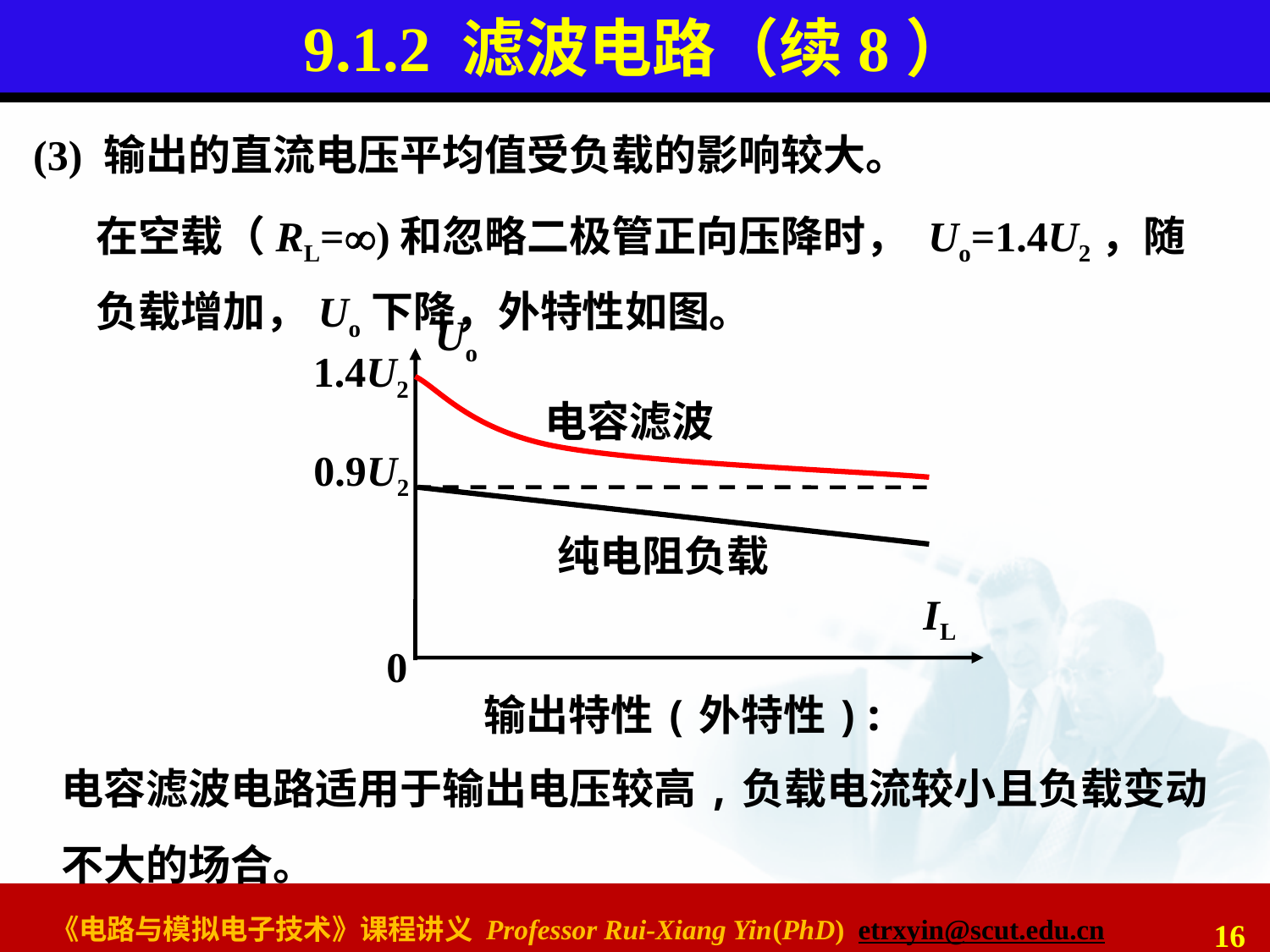

# 9.1.2 滤波电路（续8）
(3) 输出的直流电压平均值受负载的影响较大。
在空载（RL=∞)和忽略二极管正向压降时， Uo=1.4U2，随负载增加，Uo下降，外特性如图。
Uo
1.4U2

电容滤波
0.9U2

纯电阻负载
IL
0

输出特性(外特性):
电容滤波电路适用于输出电压较高,负载电流较小且负载变动不大的场合。
16